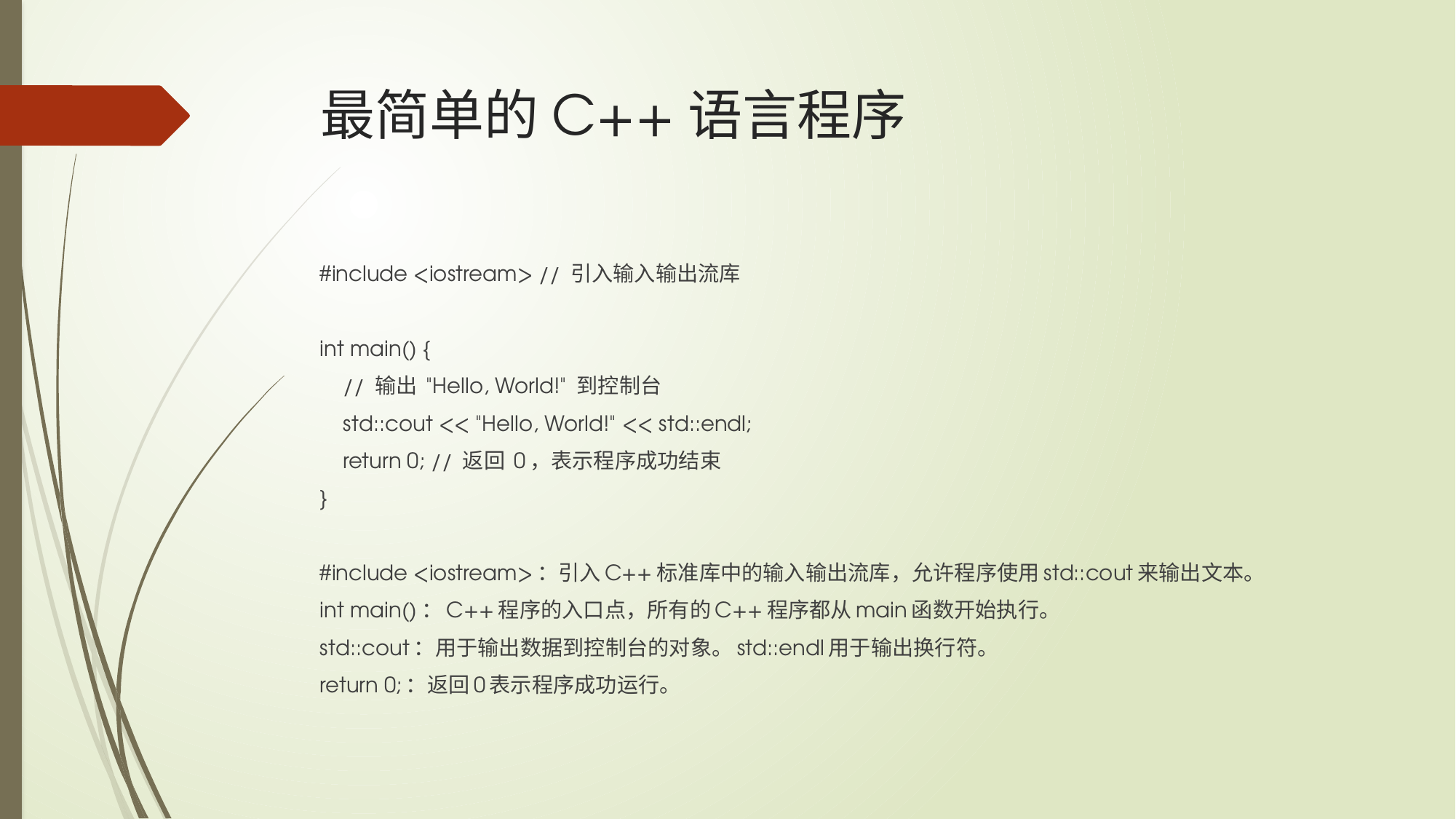

# 最简单的C++语言程序
#include <iostream> // 引入输入输出流库

int main() {
    // 输出 "Hello, World!" 到控制台
    std::cout << "Hello, World!" << std::endl;
    return 0; // 返回 0，表示程序成功结束
}

#include <iostream>：引入C++标准库中的输入输出流库，允许程序使用std::cout来输出文本。
int main()：C++程序的入口点，所有的C++程序都从main函数开始执行。
std::cout：用于输出数据到控制台的对象。std::endl用于输出换行符。
return 0;：返回0表示程序成功运行。